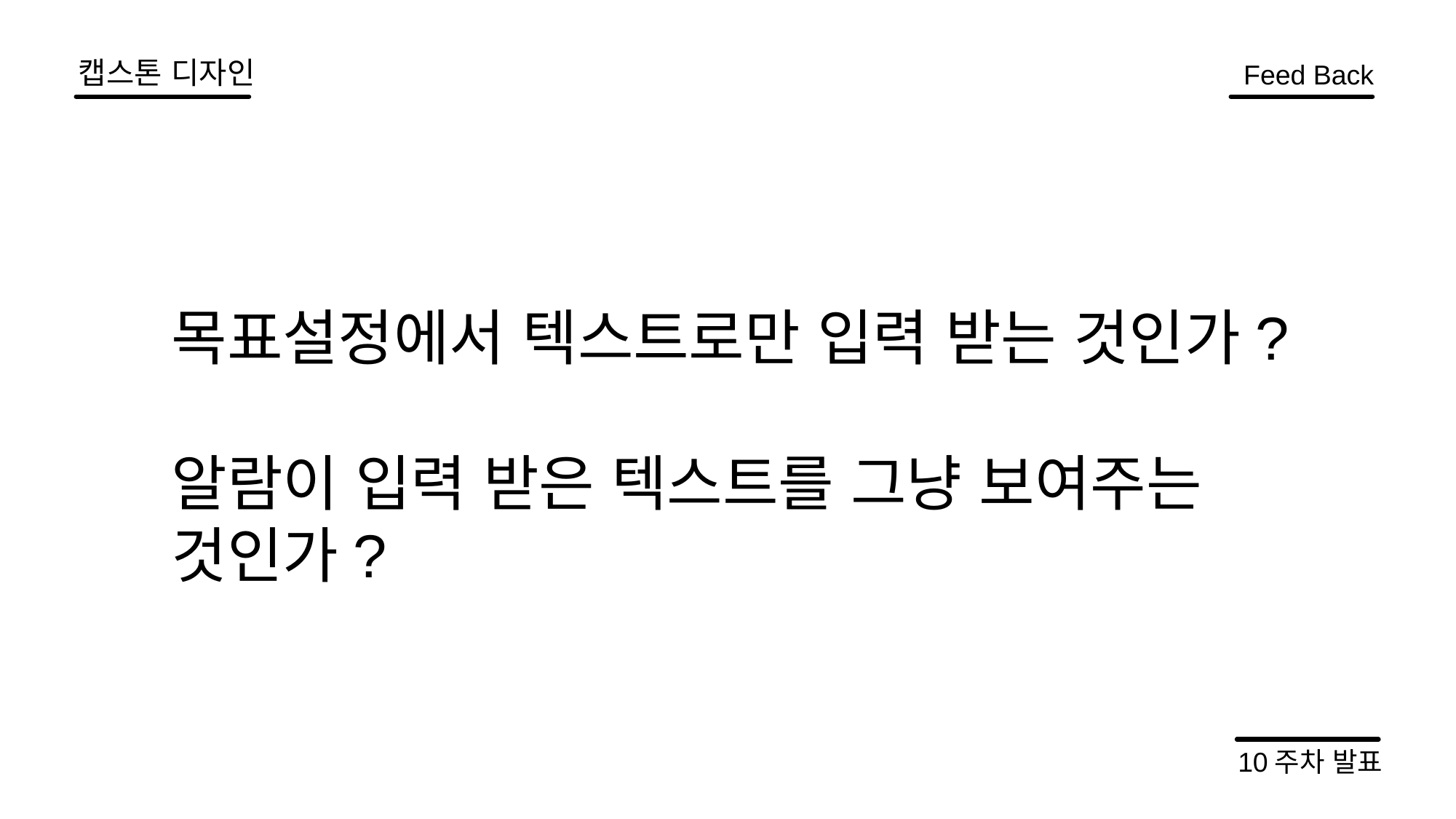

캡스톤 디자인
Feed Back
목표설정에서 텍스트로만 입력 받는 것인가?

알람이 입력 받은 텍스트를 그냥 보여주는 것인가?
10주차 발표